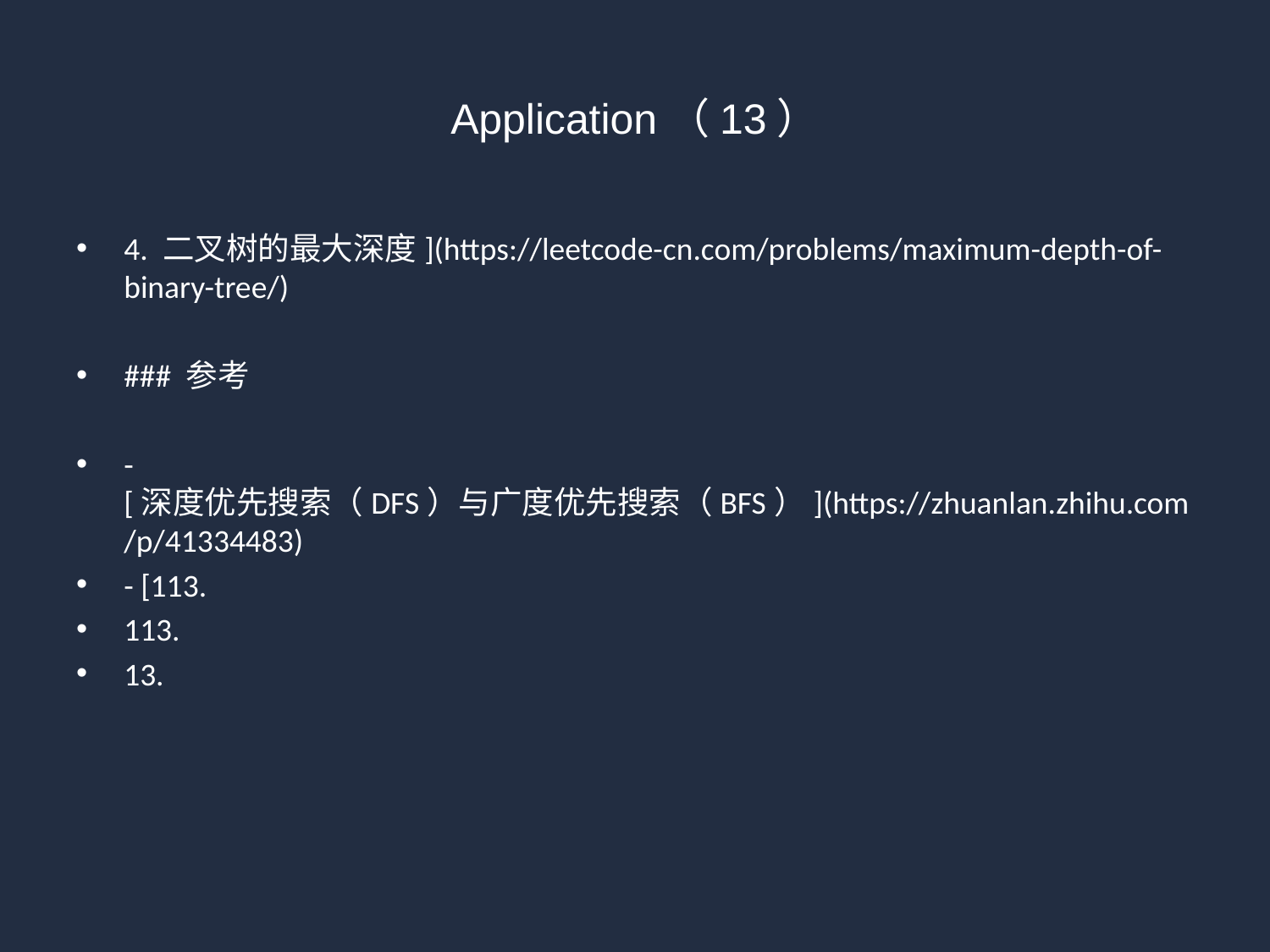

# Application（13）
4. 二叉树的最大深度](https://leetcode-cn.com/problems/maximum-depth-of-binary-tree/)

### 参考

- [深度优先搜索（DFS）与广度优先搜索（BFS）](https://zhuanlan.zhihu.com/p/41334483)
- [113.
113.
13.